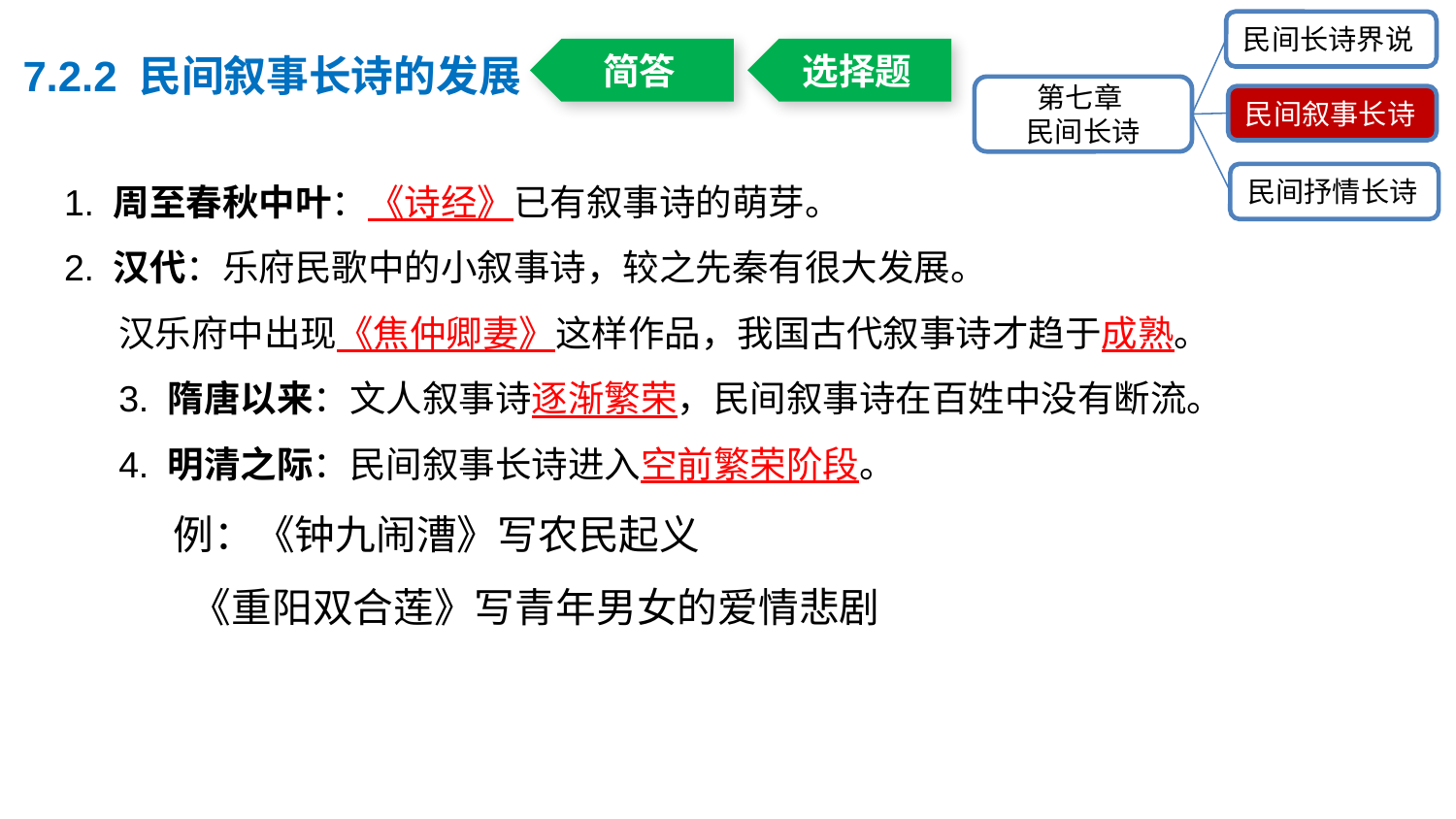

民间长诗界说
第七章
民间长诗
民间叙事长诗
民间抒情长诗
7.2.2 民间叙事长诗的发展
简答
选择题
1. 周至春秋中叶：《诗经》已有叙事诗的萌芽。
2. 汉代：乐府民歌中的小叙事诗，较之先秦有很大发展。
汉乐府中出现《焦仲卿妻》这样作品，我国古代叙事诗才趋于成熟。
3. 隋唐以来：文人叙事诗逐渐繁荣，民间叙事诗在百姓中没有断流。
4. 明清之际：民间叙事长诗进入空前繁荣阶段。
     例：《钟九闹漕》写农民起义
       《重阳双合莲》写青年男女的爱情悲剧